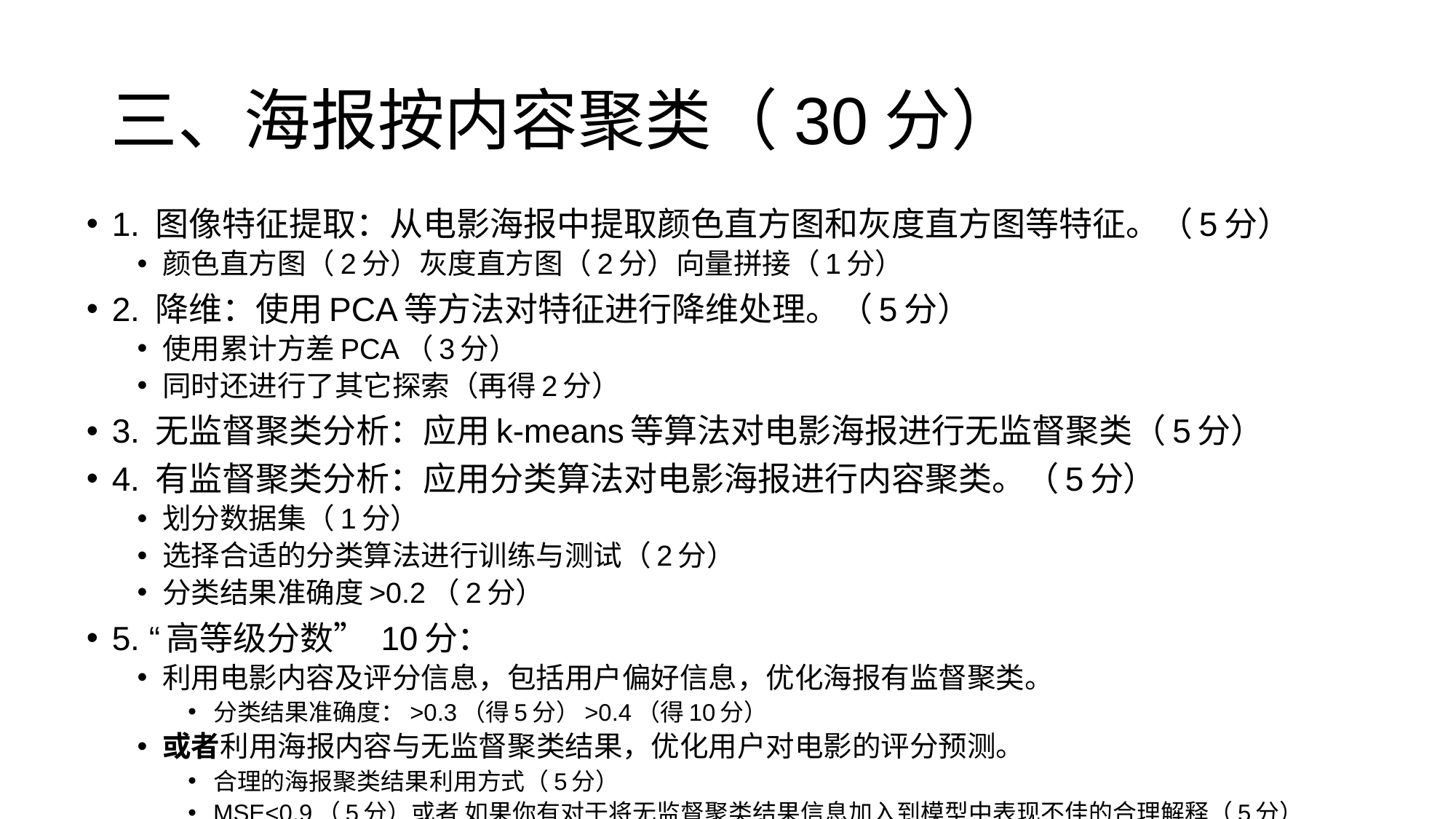

# 三、海报按内容聚类（30分）
1. 图像特征提取：从电影海报中提取颜色直方图和灰度直方图等特征。（5分）
颜色直方图（2分）灰度直方图（2分）向量拼接（1分）
2. 降维：使用PCA等方法对特征进行降维处理。（5分）
使用累计方差PCA（3分）
同时还进行了其它探索（再得2分）
3. 无监督聚类分析：应用k-means等算法对电影海报进行无监督聚类（5分）
4. 有监督聚类分析：应用分类算法对电影海报进行内容聚类。（5分）
划分数据集（1分）
选择合适的分类算法进行训练与测试（2分）
分类结果准确度>0.2（2分）
5. “高等级分数” 10分：
利用电影内容及评分信息，包括用户偏好信息，优化海报有监督聚类。
分类结果准确度：>0.3（得5分）>0.4（得10分）
或者利用海报内容与无监督聚类结果，优化用户对电影的评分预测。
合理的海报聚类结果利用方式（5分）
MSE<0.9（5分）或者 如果你有对于将无监督聚类结果信息加入到模型中表现不佳的合理解释（5分）